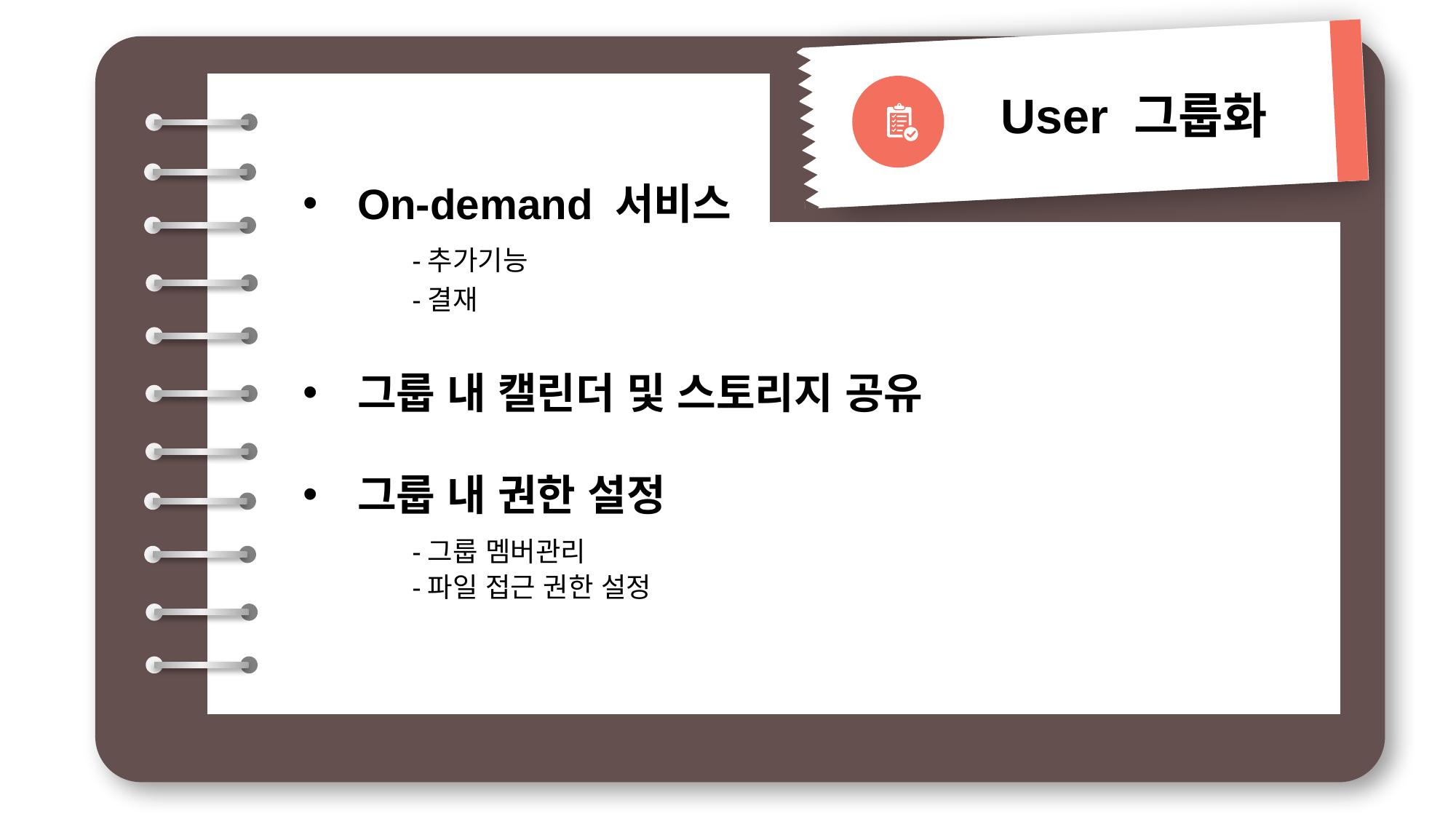

User 그룹화
On-demand 서비스
	-추가기능
	-결재

그룹 내 캘린더 및 스토리지 공유

그룹 내 권한 설정
	-그룹 멤버관리
	-파일 접근 권한 설정